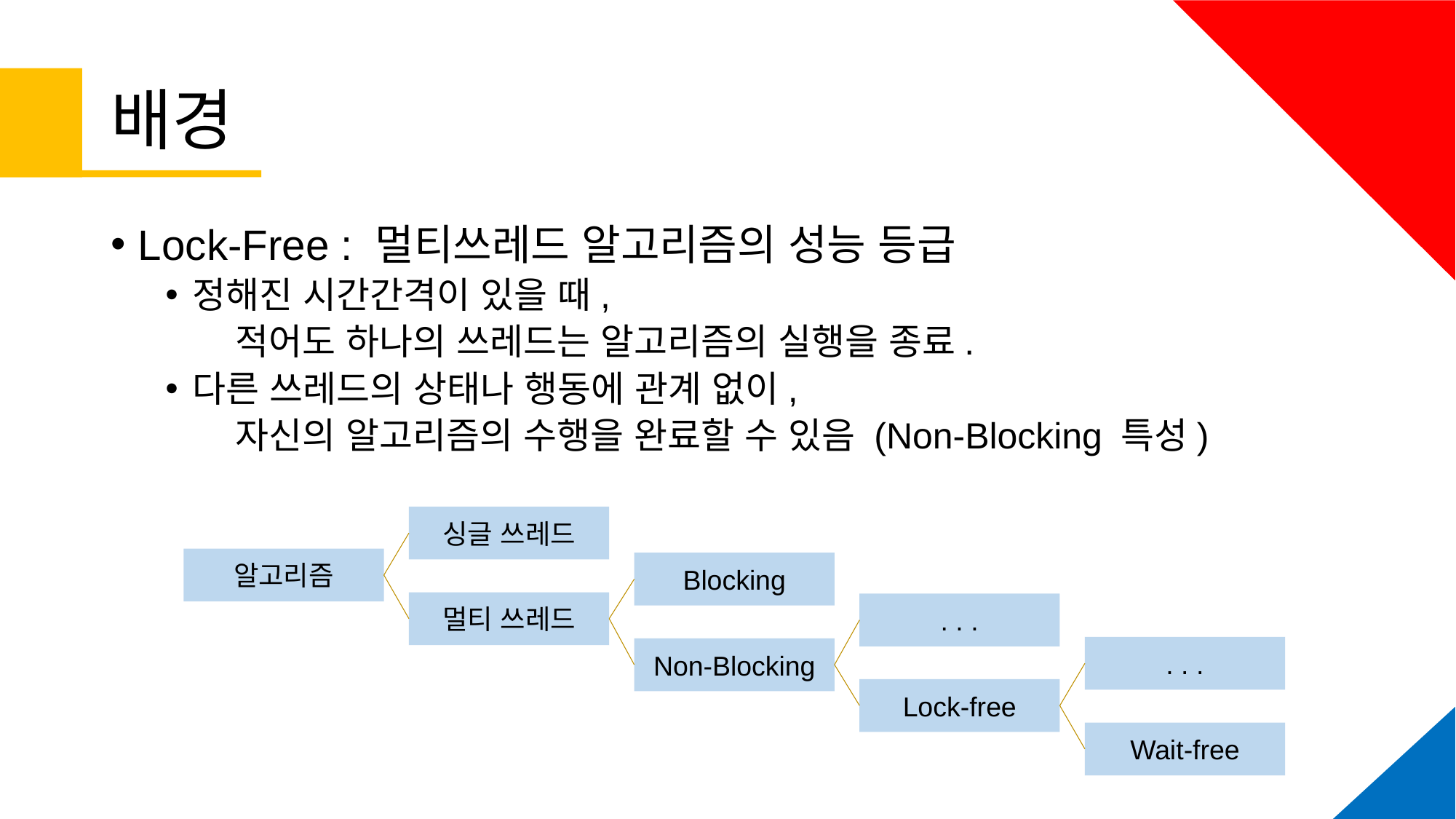

# 배경

Lock-Free : 멀티쓰레드 알고리즘의 성능 등급
정해진 시간간격이 있을 때,
      적어도 하나의 쓰레드는 알고리즘의 실행을 종료.
다른 쓰레드의 상태나 행동에 관계 없이,
      자신의 알고리즘의 수행을 완료할 수 있음 (Non-Blocking 특성)

싱글 쓰레드
알고리즘
Blocking
멀티 쓰레드
. . .
. . .
Non-Blocking
Lock-free

Wait-free